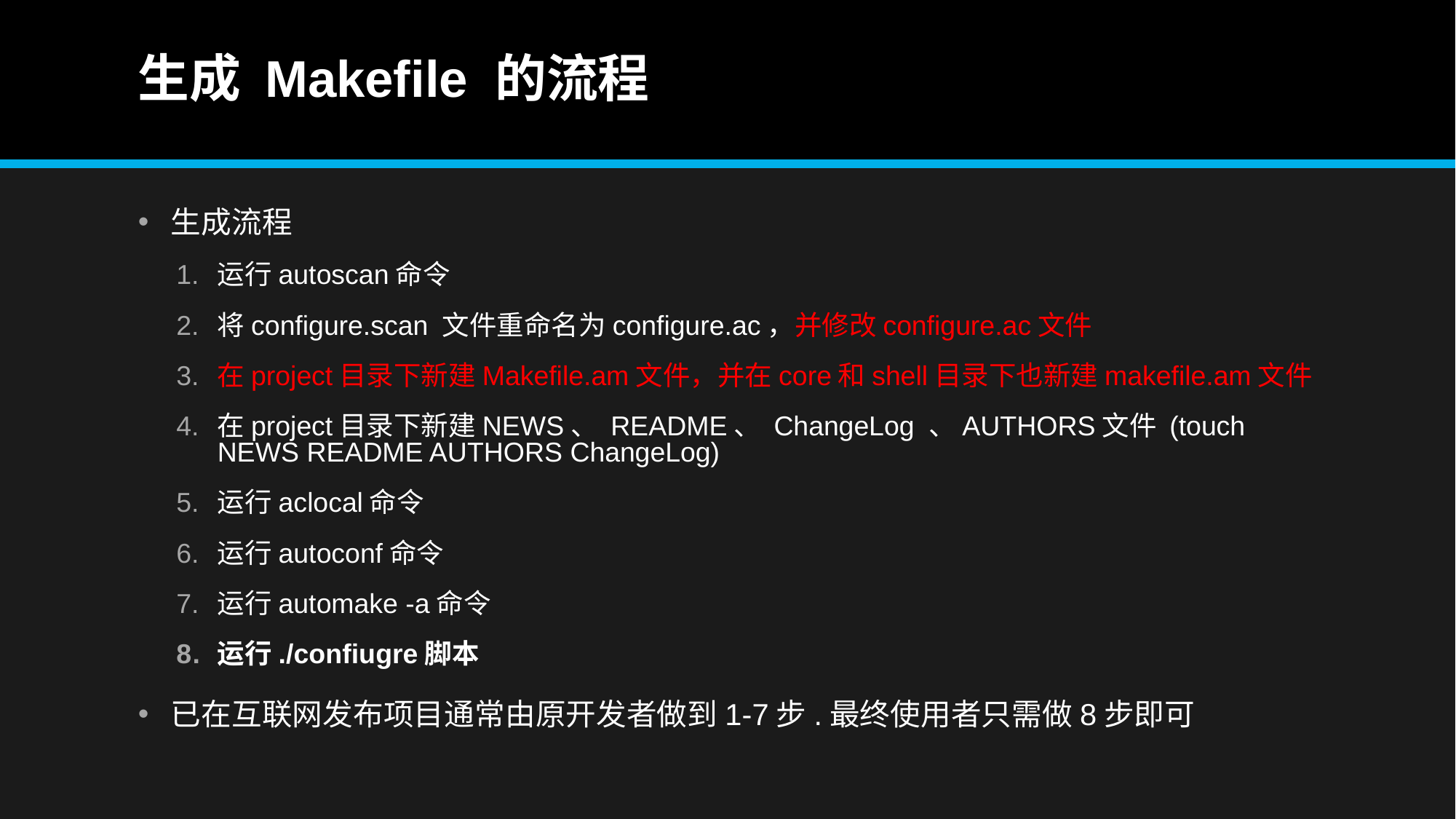

# 生成 Makefile 的流程
生成流程
运行autoscan命令
将configure.scan 文件重命名为configure.ac，并修改configure.ac文件
在project目录下新建Makefile.am文件，并在core和shell目录下也新建makefile.am文件
在project目录下新建NEWS、 README、 ChangeLog 、AUTHORS文件 (touch NEWS README AUTHORS ChangeLog)
运行aclocal命令
运行autoconf命令
运行automake -a命令
运行./confiugre脚本
已在互联网发布项目通常由原开发者做到1-7步.最终使用者只需做8步即可